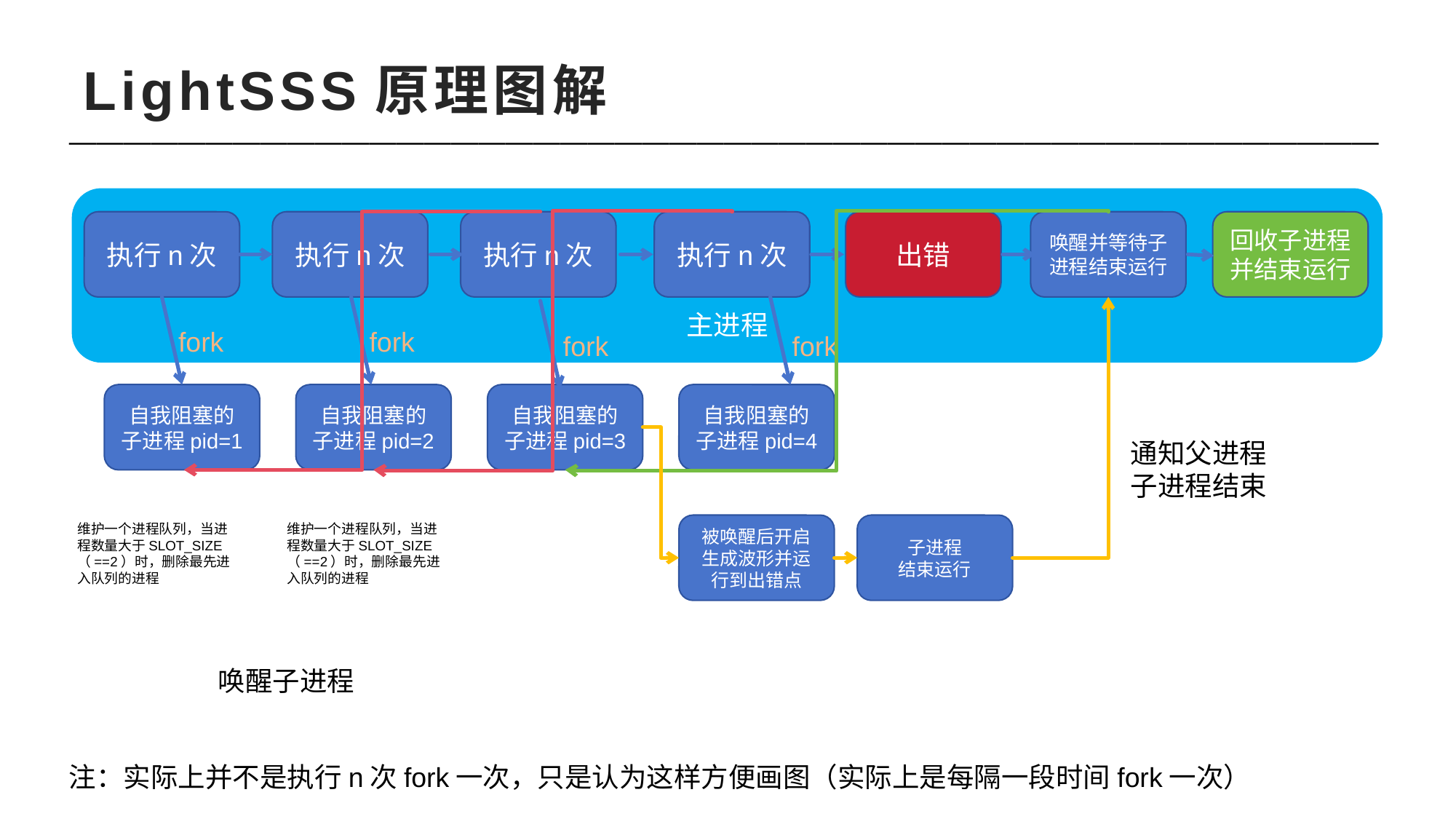

# LightSSS原理图解
————————————————————————————————————————————————

主进程
执行n次
执行n次
执行n次
执行n次
出错
唤醒并等待子进程结束运行
回收子进程
并结束运行
fork
fork
fork
fork
自我阻塞的子进程pid=1
自我阻塞的子进程pid=2
自我阻塞的子进程pid=3
自我阻塞的子进程pid=4
通知父进程子进程结束
维护一个进程队列，当进程数量大于SLOT_SIZE（==2）时，删除最先进入队列的进程
维护一个进程队列，当进程数量大于SLOT_SIZE（==2）时，删除最先进入队列的进程
被唤醒后开启生成波形并运行到出错点
子进程
结束运行
唤醒子进程
注：实际上并不是执行n次fork一次，只是认为这样方便画图（实际上是每隔一段时间fork一次）